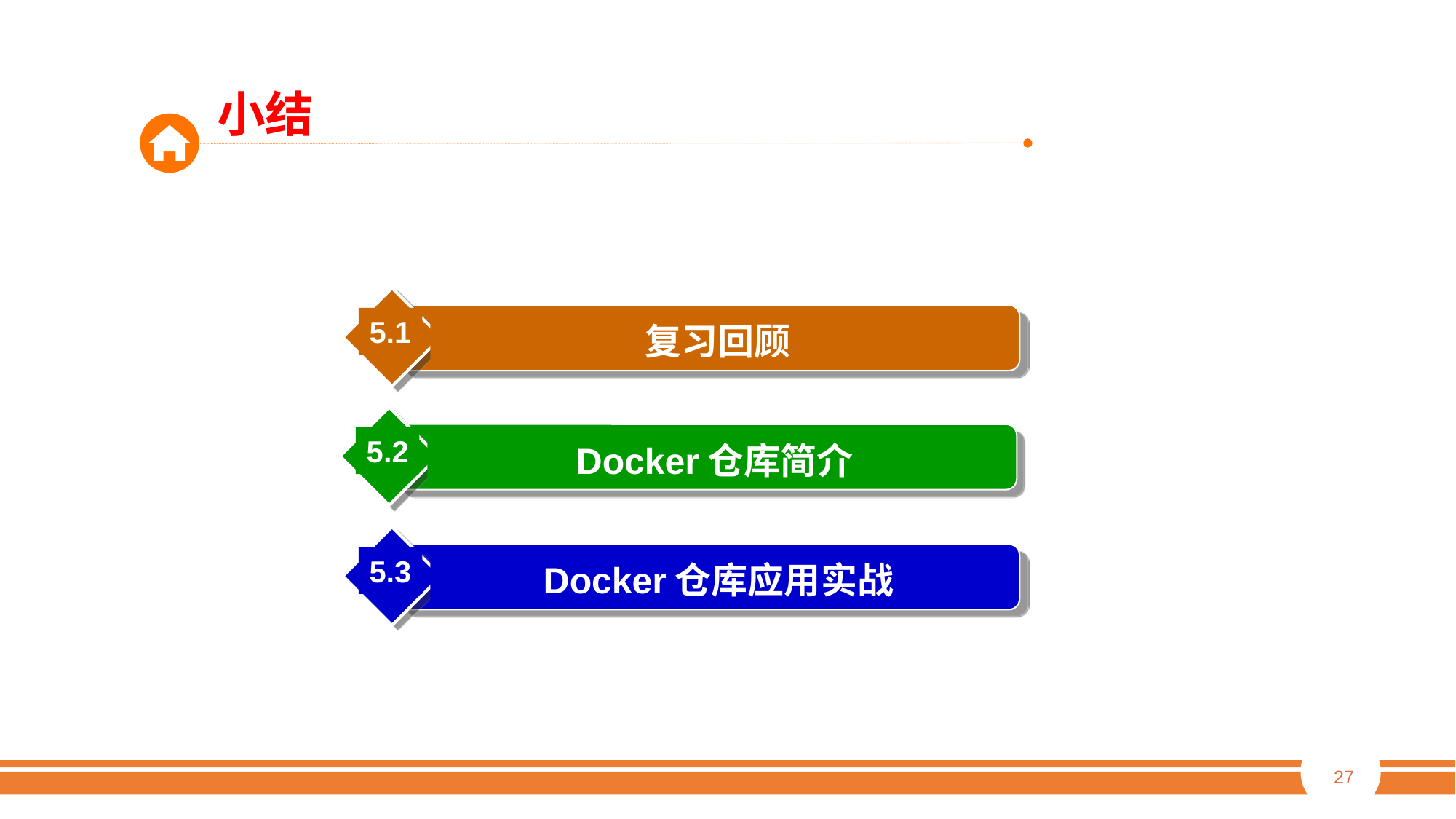

小结

5.1
复习回顾

5.2
Docker仓库简介

5.3
Docker仓库应用实战
27